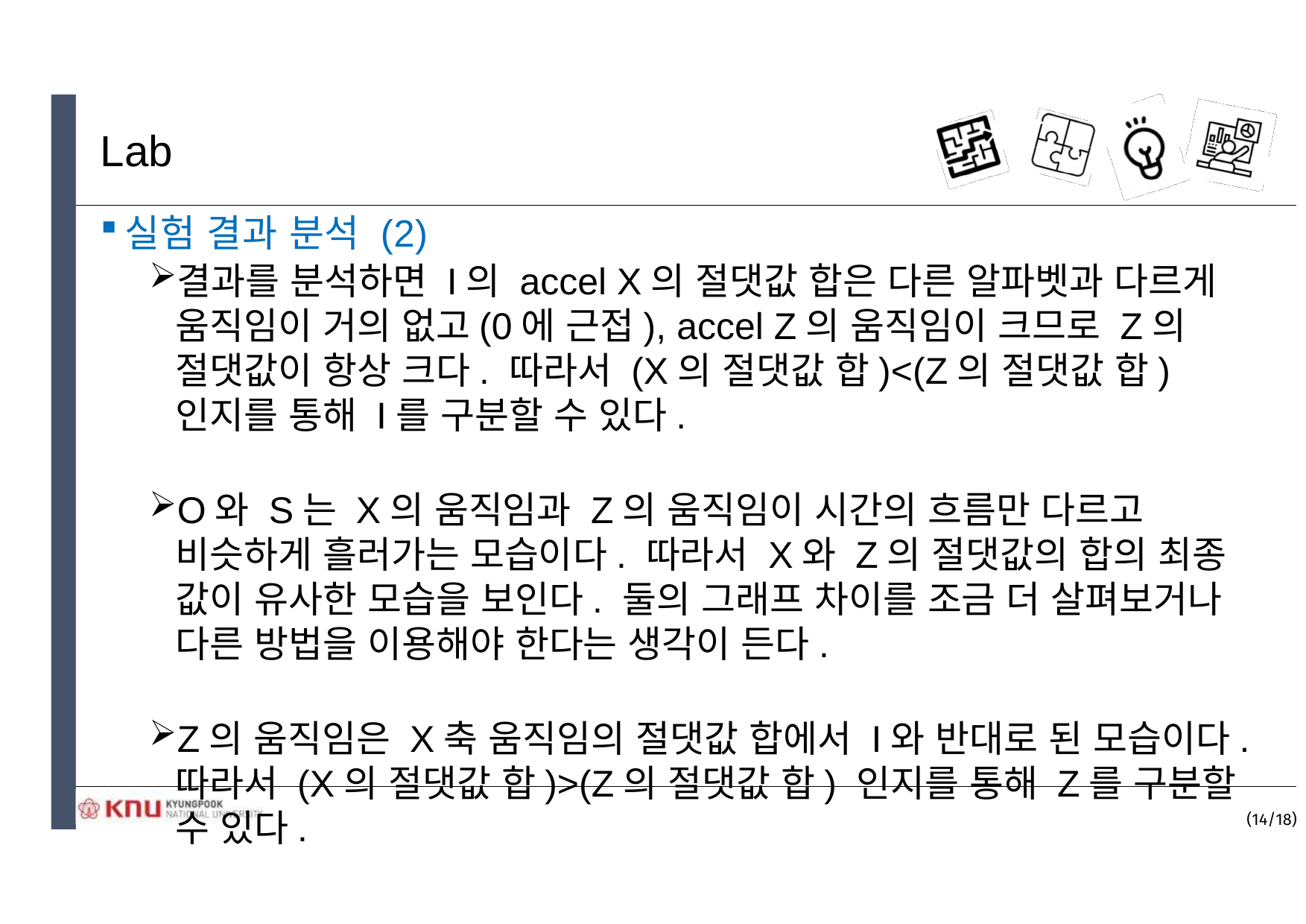

# Lab
실험 결과 분석 (2)
결과를 분석하면 I의 accel X의 절댓값 합은 다른 알파벳과 다르게 움직임이 거의 없고(0에 근접), accel Z의 움직임이 크므로 Z의 절댓값이 항상 크다. 따라서 (X의 절댓값 합)<(Z의 절댓값 합) 인지를 통해 I를 구분할 수 있다.

O와 S는 X의 움직임과 Z의 움직임이 시간의 흐름만 다르고 비슷하게 흘러가는 모습이다. 따라서 X와 Z의 절댓값의 합의 최종 값이 유사한 모습을 보인다. 둘의 그래프 차이를 조금 더 살펴보거나 다른 방법을 이용해야 한다는 생각이 든다.

Z의 움직임은 X축 움직임의 절댓값 합에서 I와 반대로 된 모습이다. 따라서 (X의 절댓값 합)>(Z의 절댓값 합) 인지를 통해 Z를 구분할 수 있다.

(14/18)